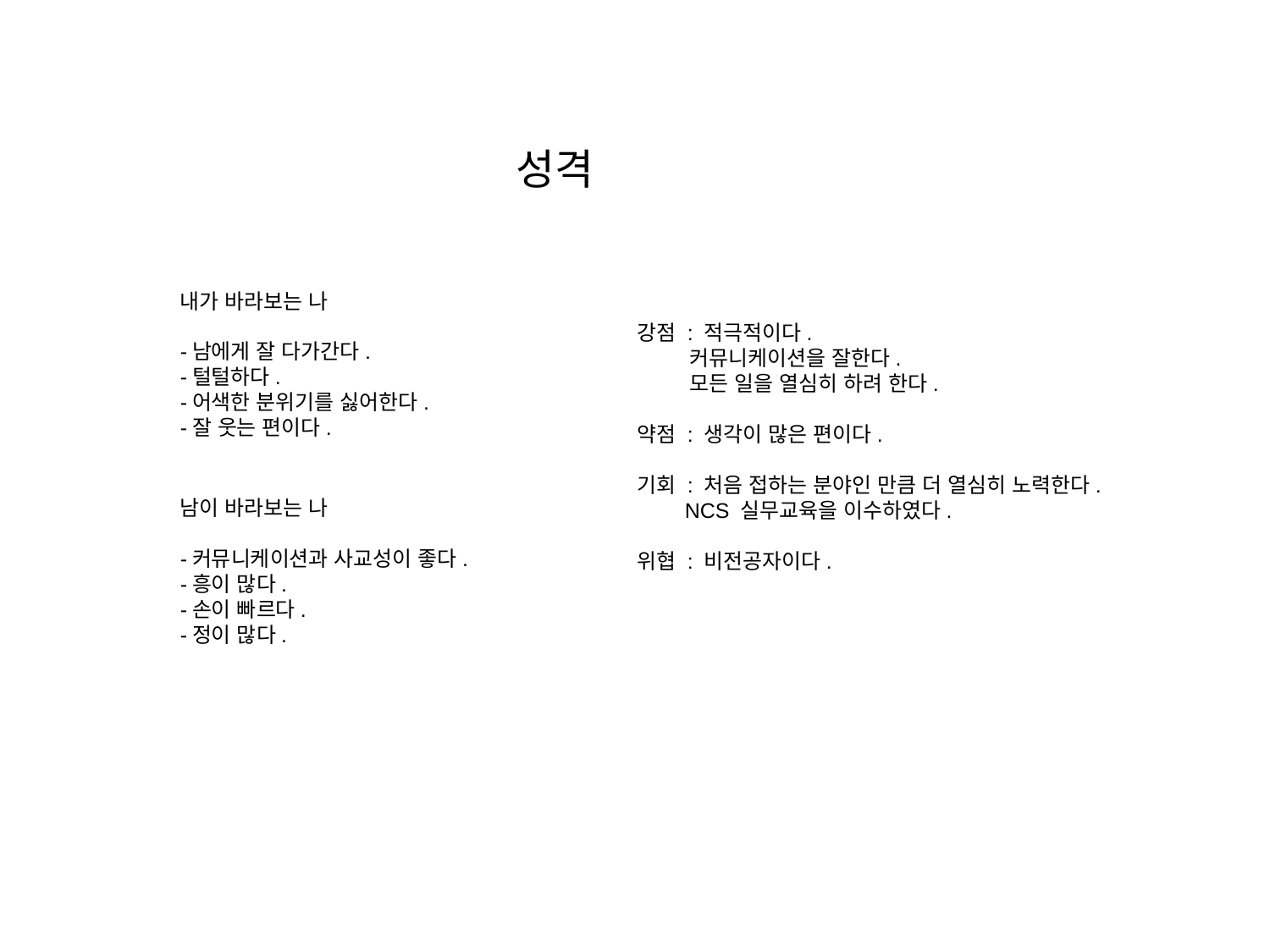

성격
내가 바라보는 나

-남에게 잘 다가간다.
-털털하다.
-어색한 분위기를 싫어한다.
-잘 웃는 편이다.
강점 : 적극적이다.
        커뮤니케이션을 잘한다.
        모든 일을 열심히 하려 한다.

약점 : 생각이 많은 편이다.

기회 : 처음 접하는 분야인 만큼 더 열심히 노력한다.
        NCS 실무교육을 이수하였다.

위협 : 비전공자이다.
남이 바라보는 나

-커뮤니케이션과 사교성이 좋다.
-흥이 많다.
-손이 빠르다.
-정이 많다.